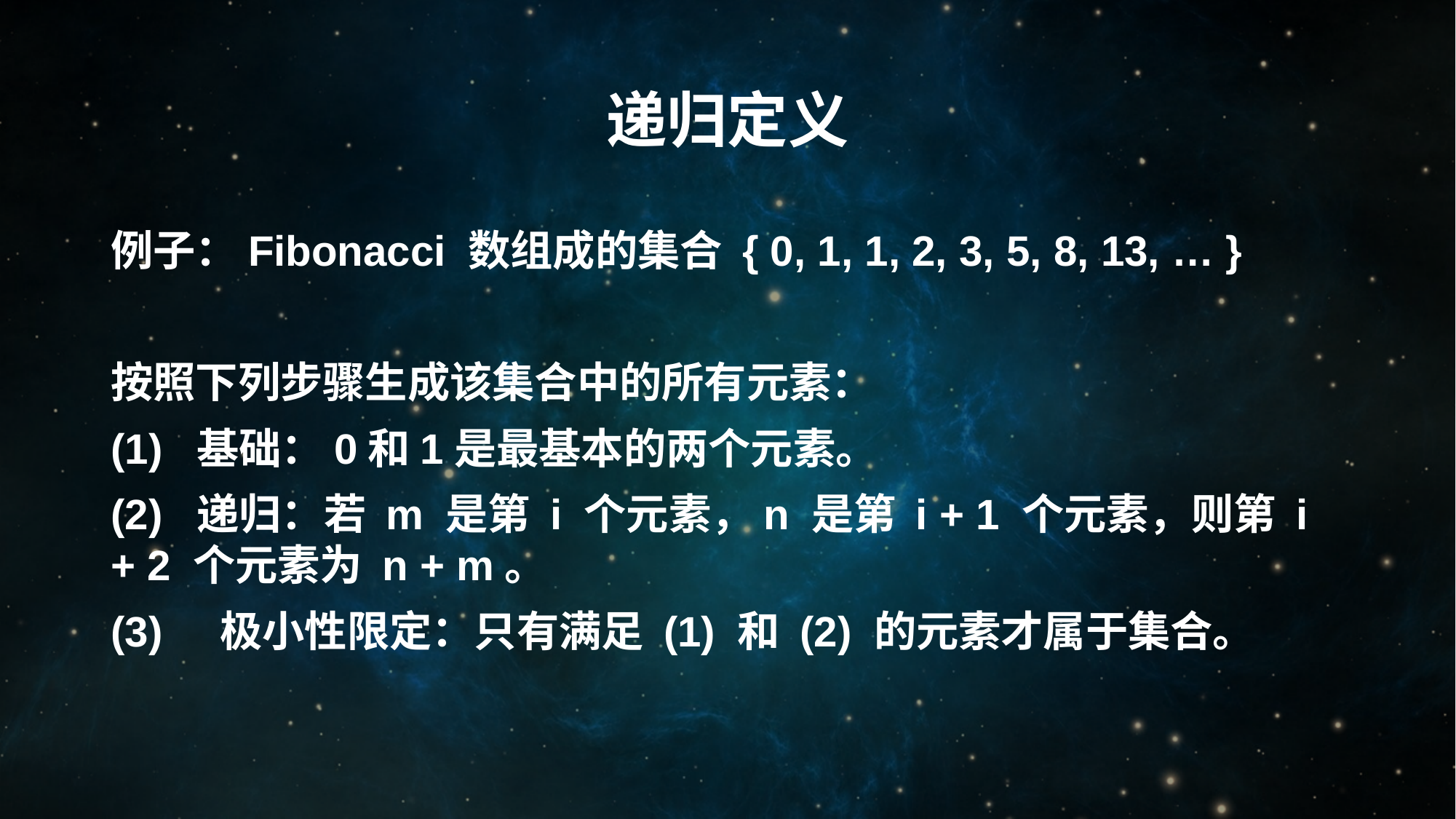

# 递归定义
例子：Fibonacci 数组成的集合 { 0, 1, 1, 2, 3, 5, 8, 13, … }

按照下列步骤生成该集合中的所有元素：
(1)  基础：0和1是最基本的两个元素。
(2)  递归：若 m 是第 i 个元素，n 是第 i + 1 个元素，则第 i + 2 个元素为 n + m。
(3)	极小性限定：只有满足 (1) 和 (2) 的元素才属于集合。